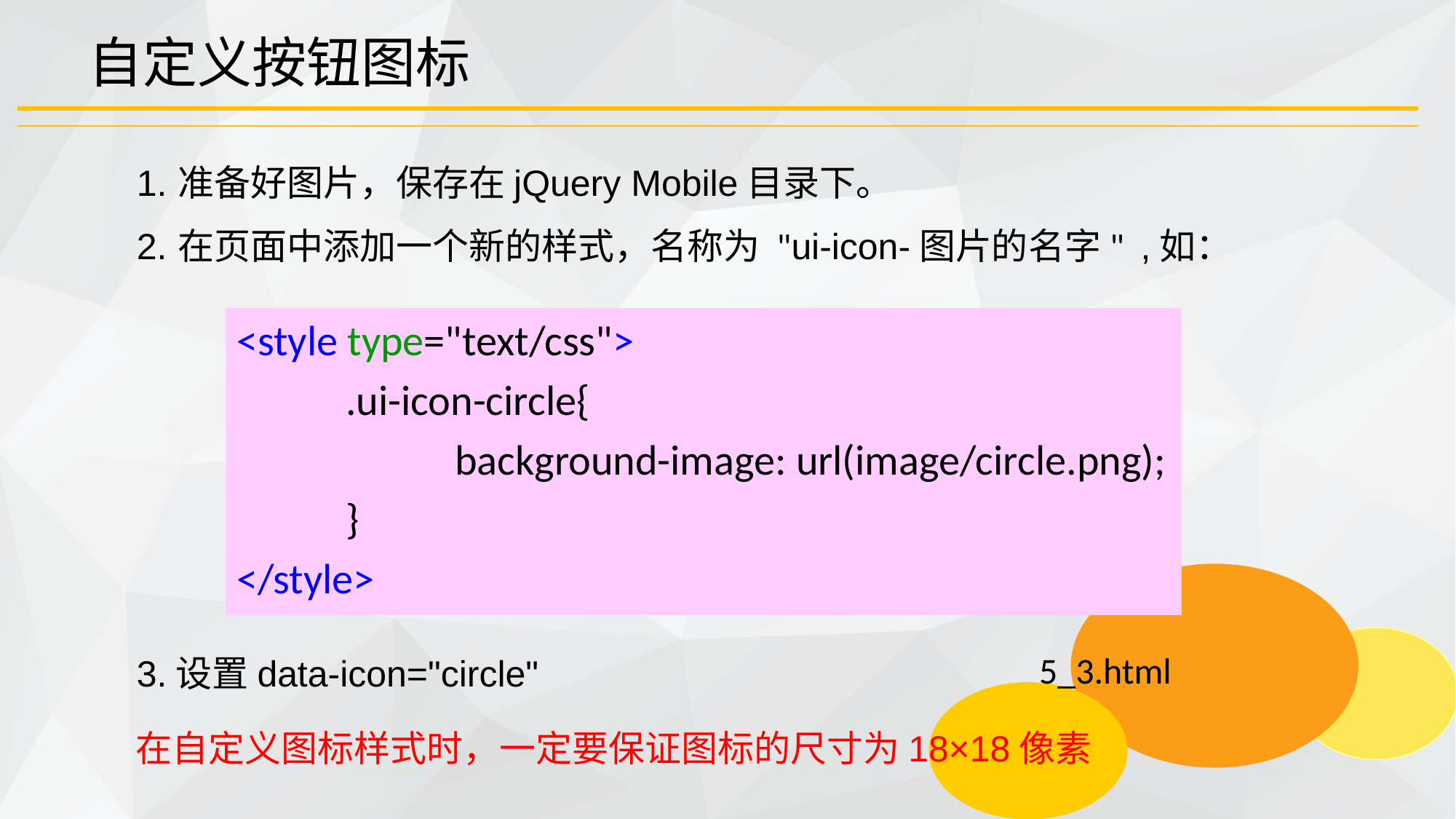

# 自定义按钮图标
准备好图片，保存在jQuery Mobile目录下。
在页面中添加一个新的样式，名称为 "ui-icon-图片的名字"  ,如：

<style type="text/css">
	.ui-icon-circle{
		background-image: url(image/circle.png);
	}
</style>
5_3.html
3.设置data-icon="circle"
在自定义图标样式时，一定要保证图标的尺寸为18×18像素